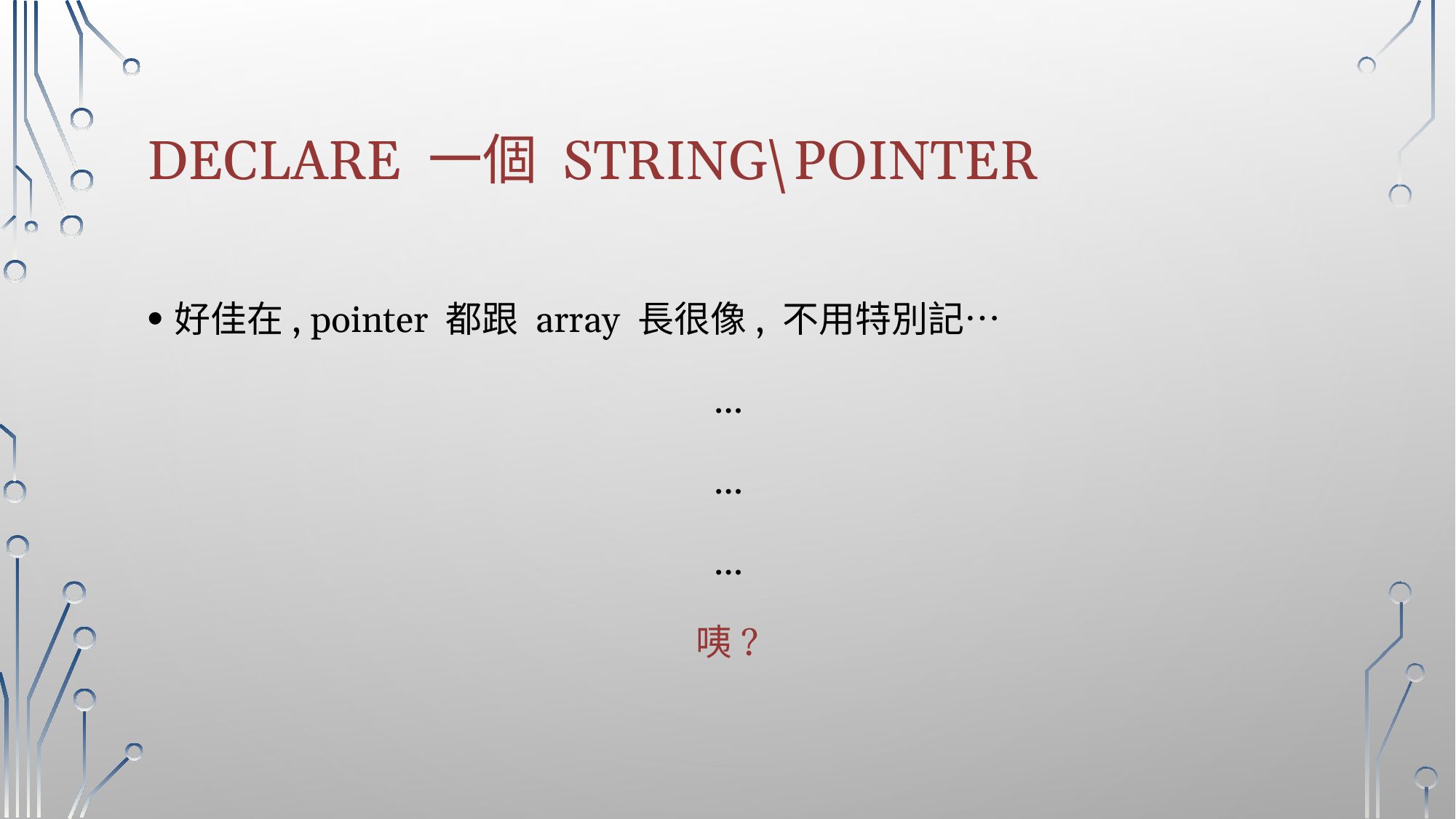

# Declare 一個 string\pointer
好佳在, pointer 都跟 array 長很像, 不用特別記…
…
…
…
咦?